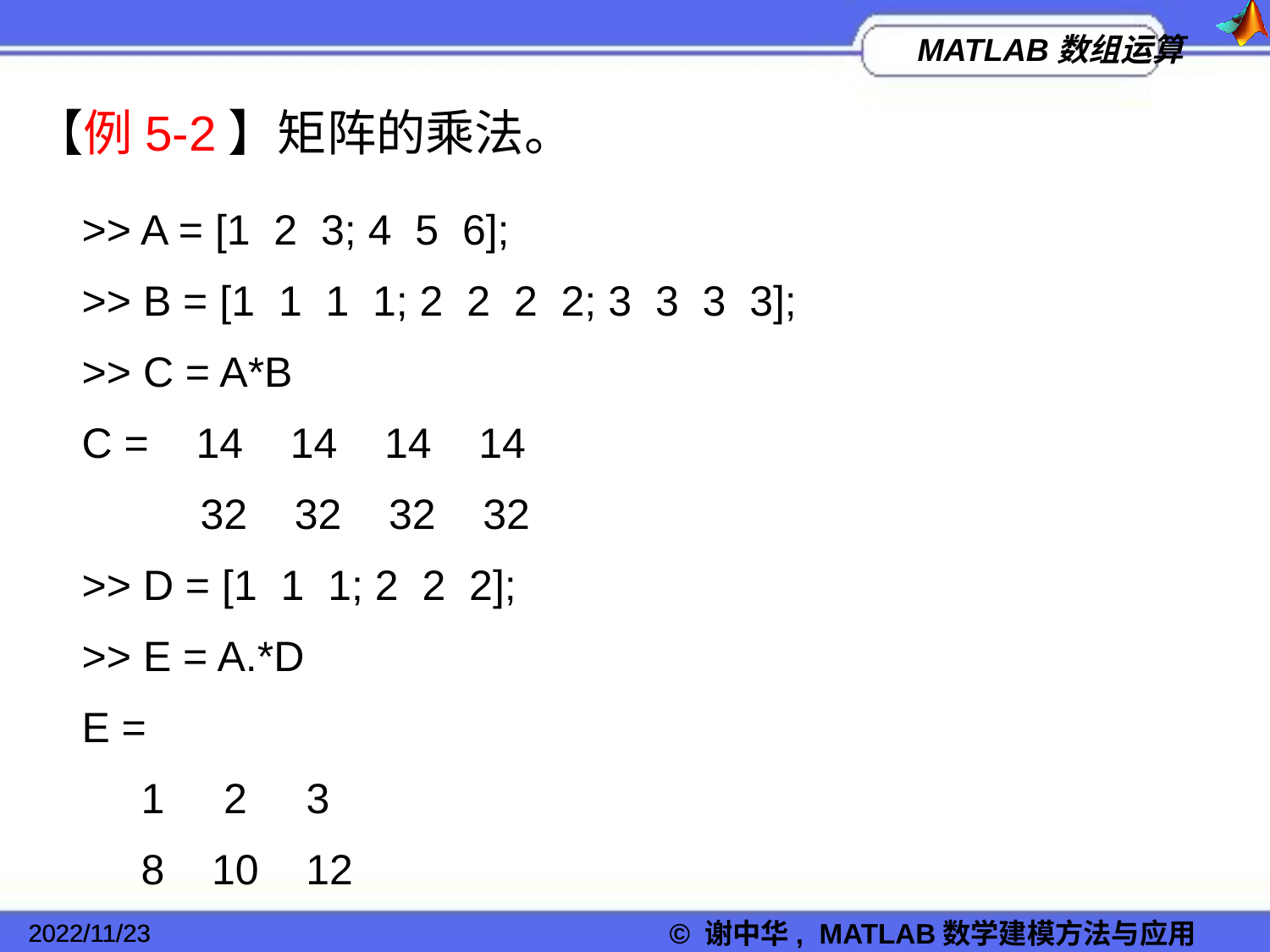

【例5-2】矩阵的乘法。
>> A = [1  2  3; 4  5  6];
>> B = [1  1  1  1; 2  2  2  2; 3  3  3  3];
>> C = A*B
C =    14    14    14    14
          32    32    32    32
>> D = [1  1  1; 2  2  2];
>> E = A.*D
E =
     1     2     3
     8    10    12
2022/11/23
© 谢中华,  MATLAB数学建模方法与应用